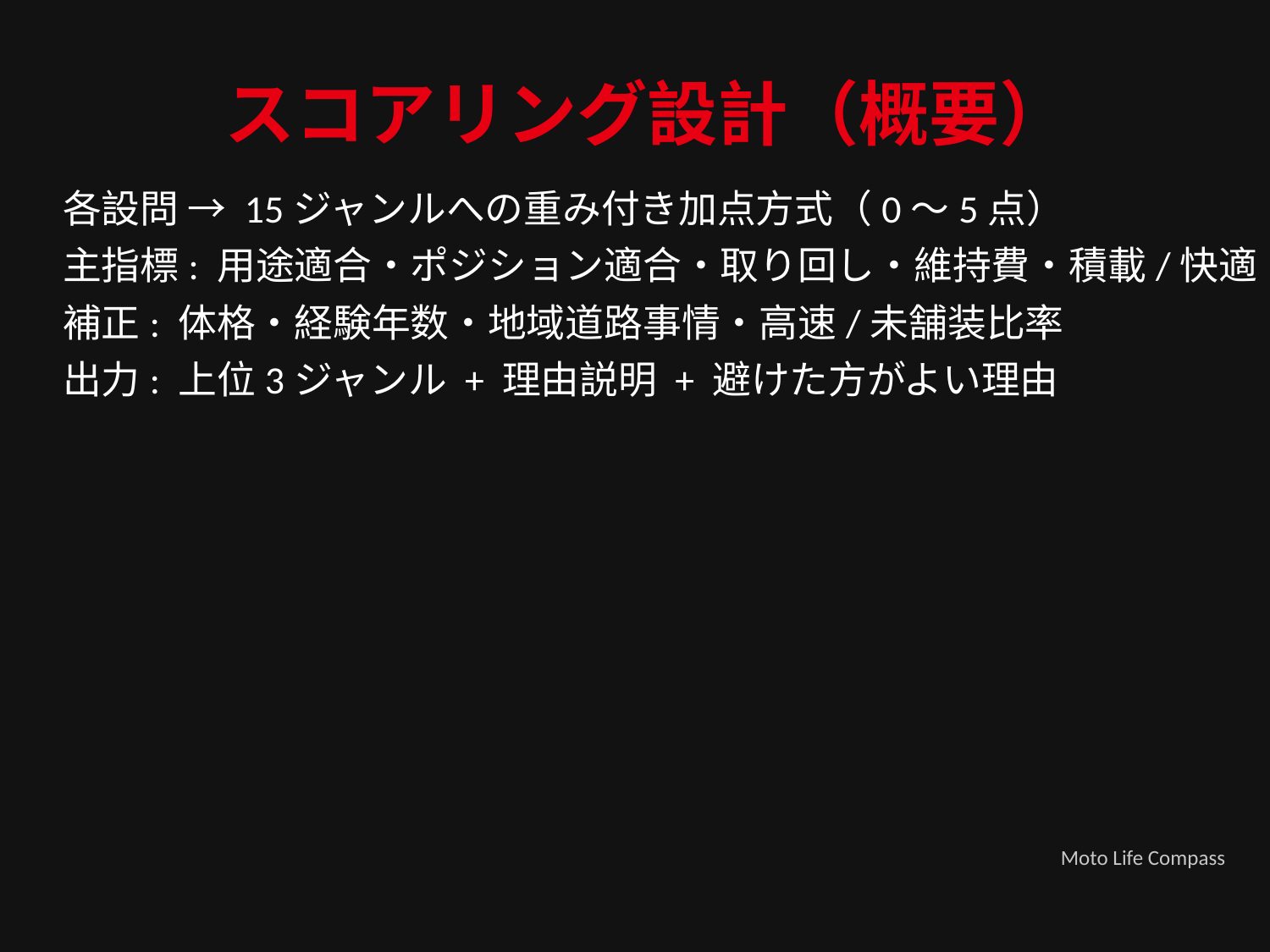

スコアリング設計（概要）
各設問 → 15ジャンルへの重み付き加点方式（0〜5点）
主指標: 用途適合・ポジション適合・取り回し・維持費・積載/快適
補正: 体格・経験年数・地域道路事情・高速/未舗装比率
出力: 上位3ジャンル + 理由説明 + 避けた方がよい理由
Moto Life Compass